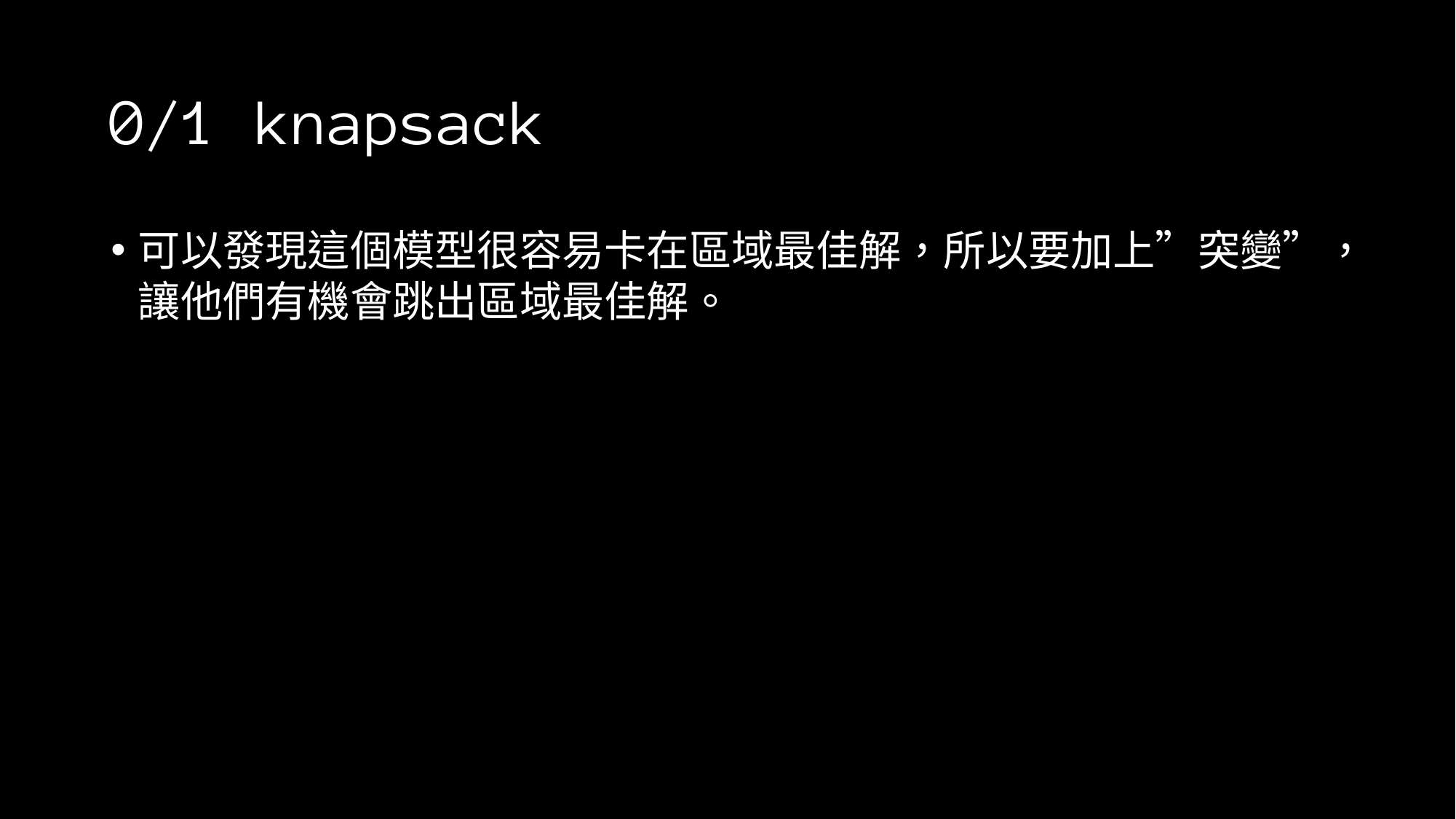

# 0/1 knapsack
可以發現這個模型很容易卡在區域最佳解，所以要加上”突變”，讓他們有機會跳出區域最佳解。